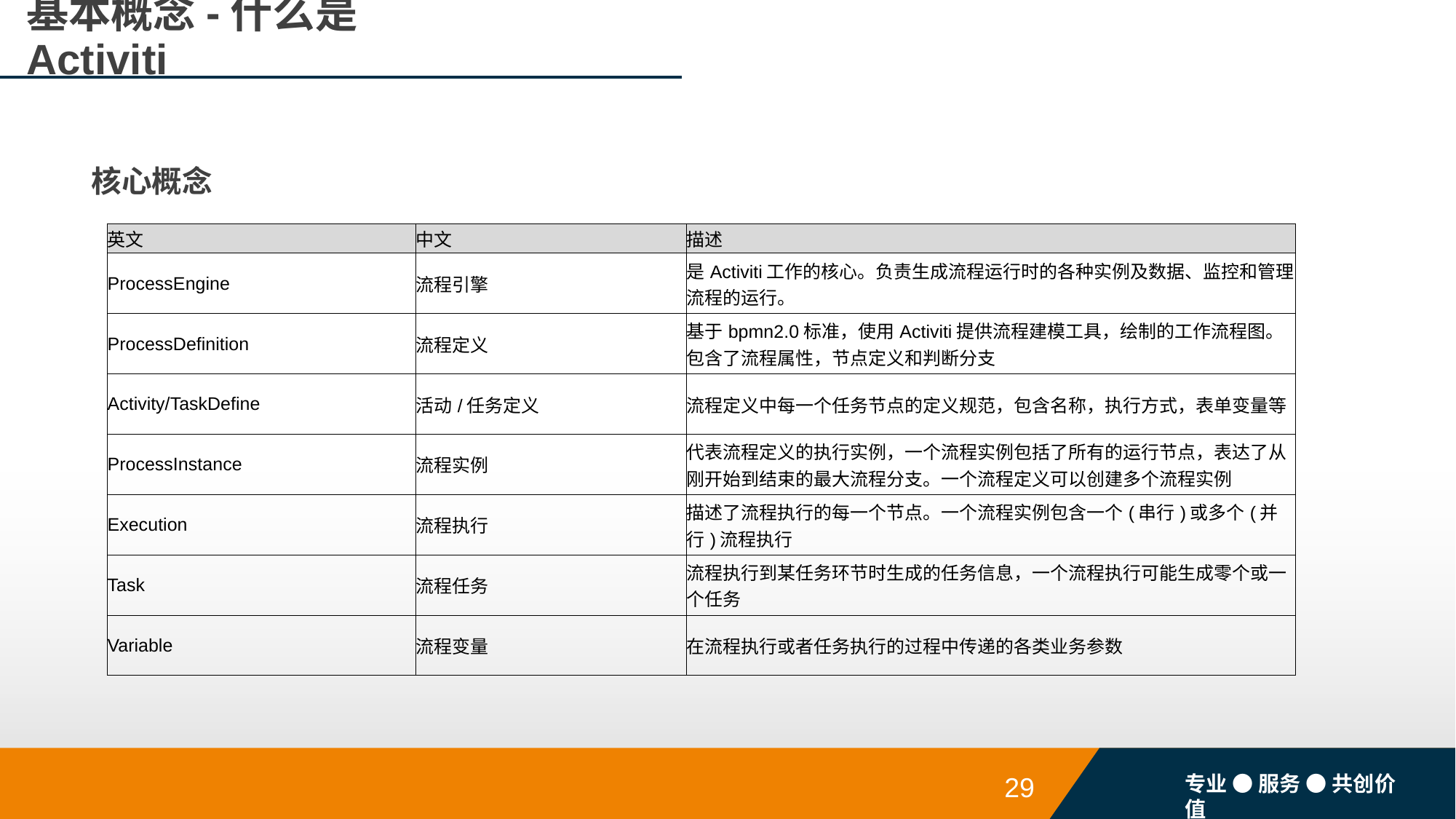

# 基本概念-什么是Activiti
核心概念
| 英文 | 中文 | 描述 |
| --- | --- | --- |
| ProcessEngine | 流程引擎 | 是Activiti工作的核心。负责生成流程运行时的各种实例及数据、监控和管理流程的运行。 |
| ProcessDefinition | 流程定义 | 基于bpmn2.0标准，使用Activiti提供流程建模工具，绘制的工作流程图。包含了流程属性，节点定义和判断分支 |
| Activity/TaskDefine | 活动/任务定义 | 流程定义中每一个任务节点的定义规范，包含名称，执行方式，表单变量等 |
| ProcessInstance | 流程实例 | 代表流程定义的执行实例，一个流程实例包括了所有的运行节点，表达了从刚开始到结束的最大流程分支。一个流程定义可以创建多个流程实例 |
| Execution | 流程执行 | 描述了流程执行的每一个节点。一个流程实例包含一个(串行)或多个(并行)流程执行 |
| Task | 流程任务 | 流程执行到某任务环节时生成的任务信息，一个流程执行可能生成零个或一个任务 |
| Variable | 流程变量 | 在流程执行或者任务执行的过程中传递的各类业务参数 |